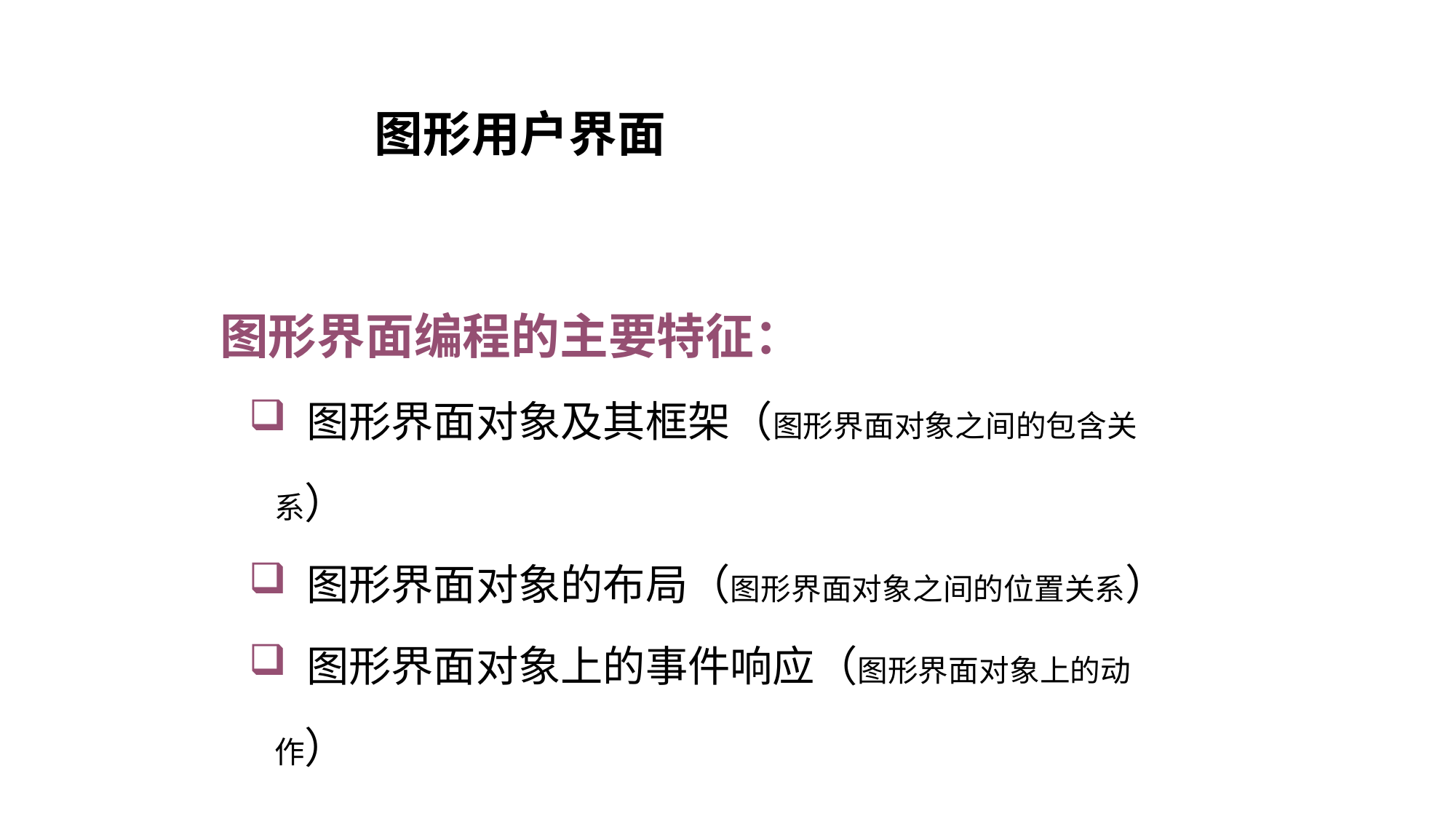

图形用户界面

图形界面编程的主要特征：
 图形界面对象及其框架（图形界面对象之间的包含关系）
 图形界面对象的布局（图形界面对象之间的位置关系）
 图形界面对象上的事件响应（图形界面对象上的动作）